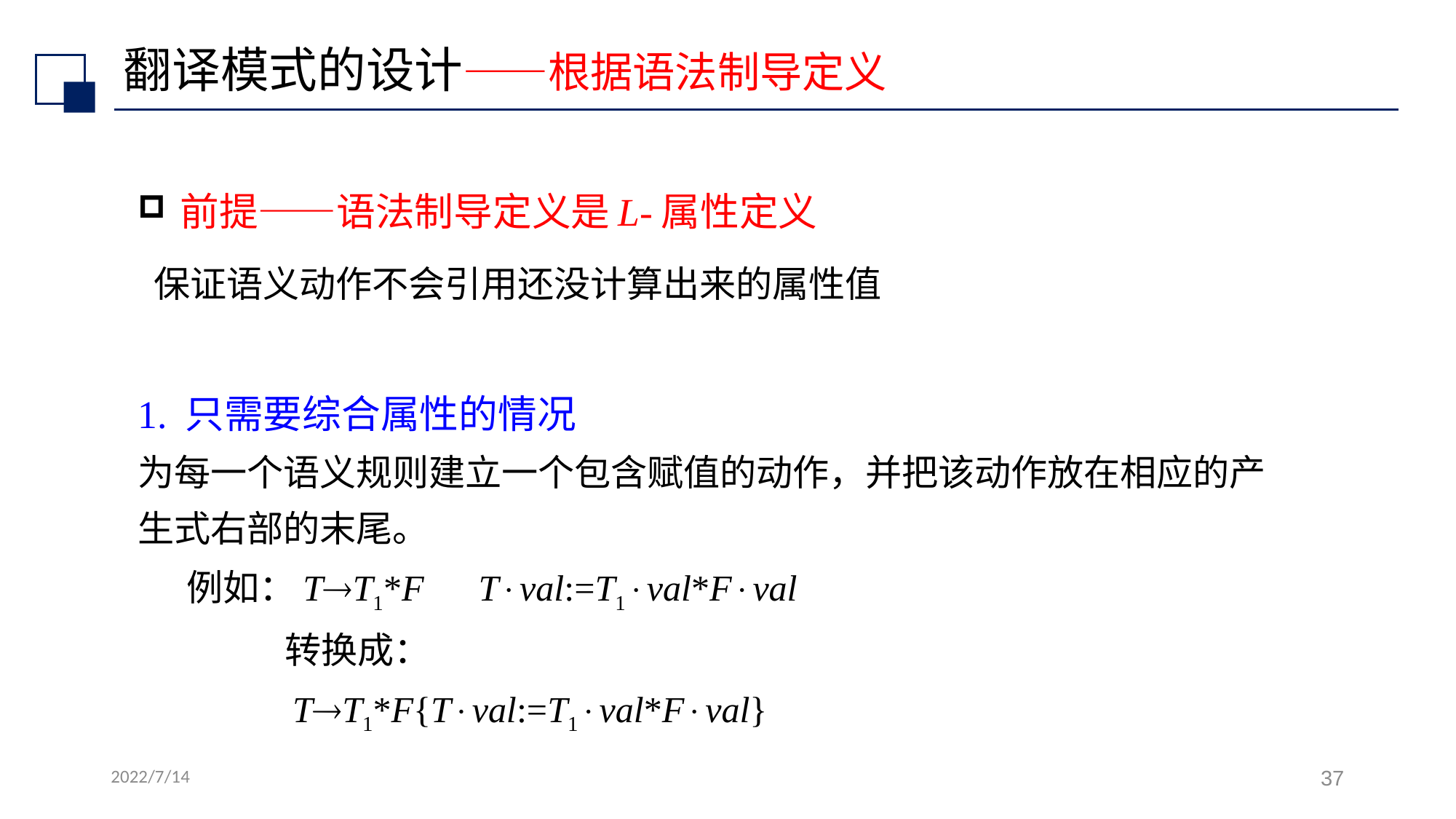

# 翻译模式的设计——根据语法制导定义
 前提——语法制导定义是L-属性定义
 保证语义动作不会引用还没计算出来的属性值

1. 只需要综合属性的情况
为每一个语义规则建立一个包含赋值的动作，并把该动作放在相应的产生式右部的末尾。
     例如：T→T1*F      T⋅val:=T1⋅val*F⋅val
                 转换成：
                 T→T1*F{T⋅val:=T1⋅val*F⋅val}

2022/7/14
37